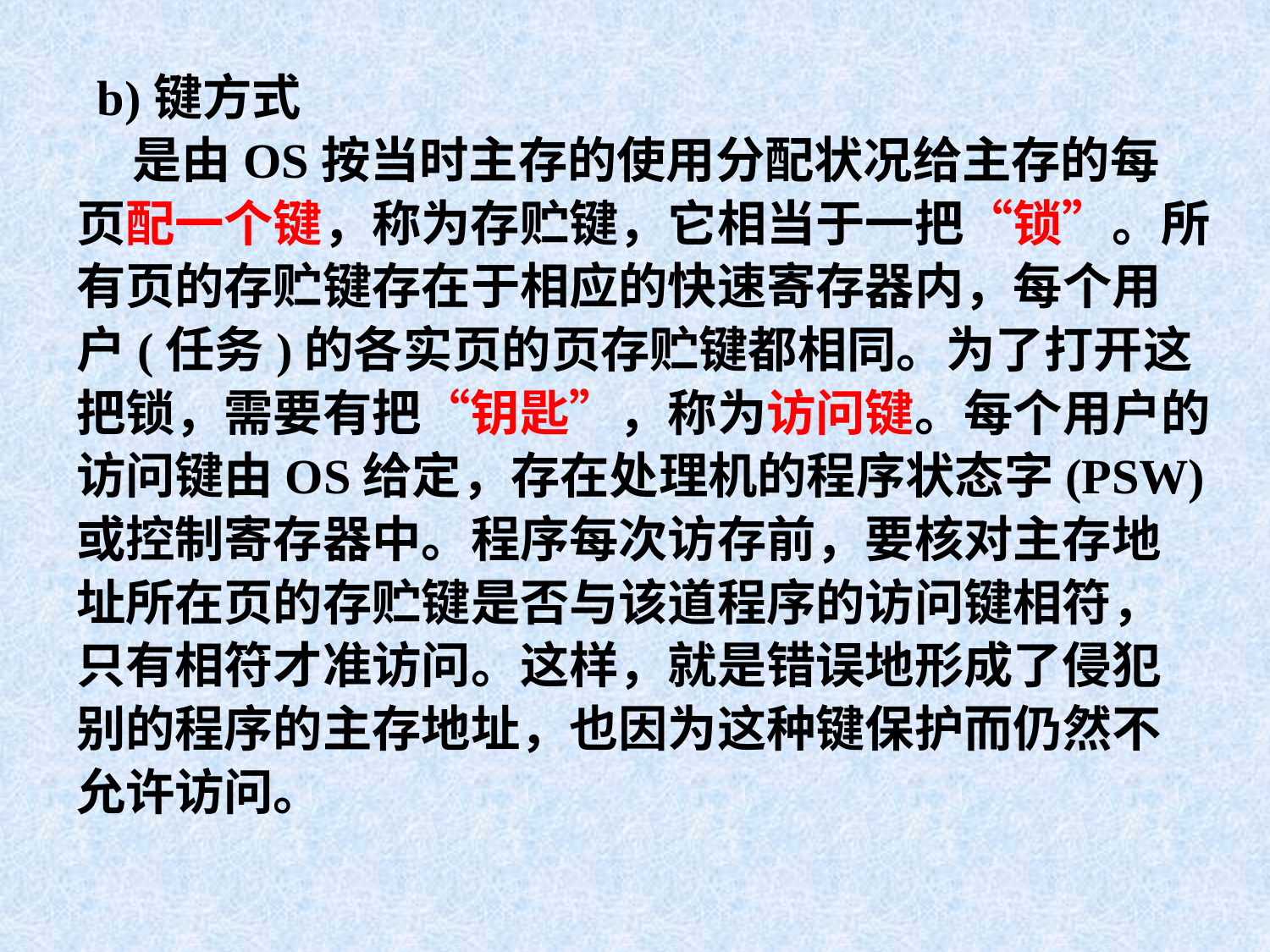

b)键方式
    是由OS按当时主存的使用分配状况给主存的每
页配一个键，称为存贮键，它相当于一把“锁”。所
有页的存贮键存在于相应的快速寄存器内，每个用
户(任务)的各实页的页存贮键都相同。为了打开这
把锁，需要有把“钥匙”，称为访问键。每个用户的
访问键由OS给定，存在处理机的程序状态字(PSW)
或控制寄存器中。程序每次访存前，要核对主存地
址所在页的存贮键是否与该道程序的访问键相符，
只有相符才准访问。这样，就是错误地形成了侵犯
别的程序的主存地址，也因为这种键保护而仍然不
允许访问。